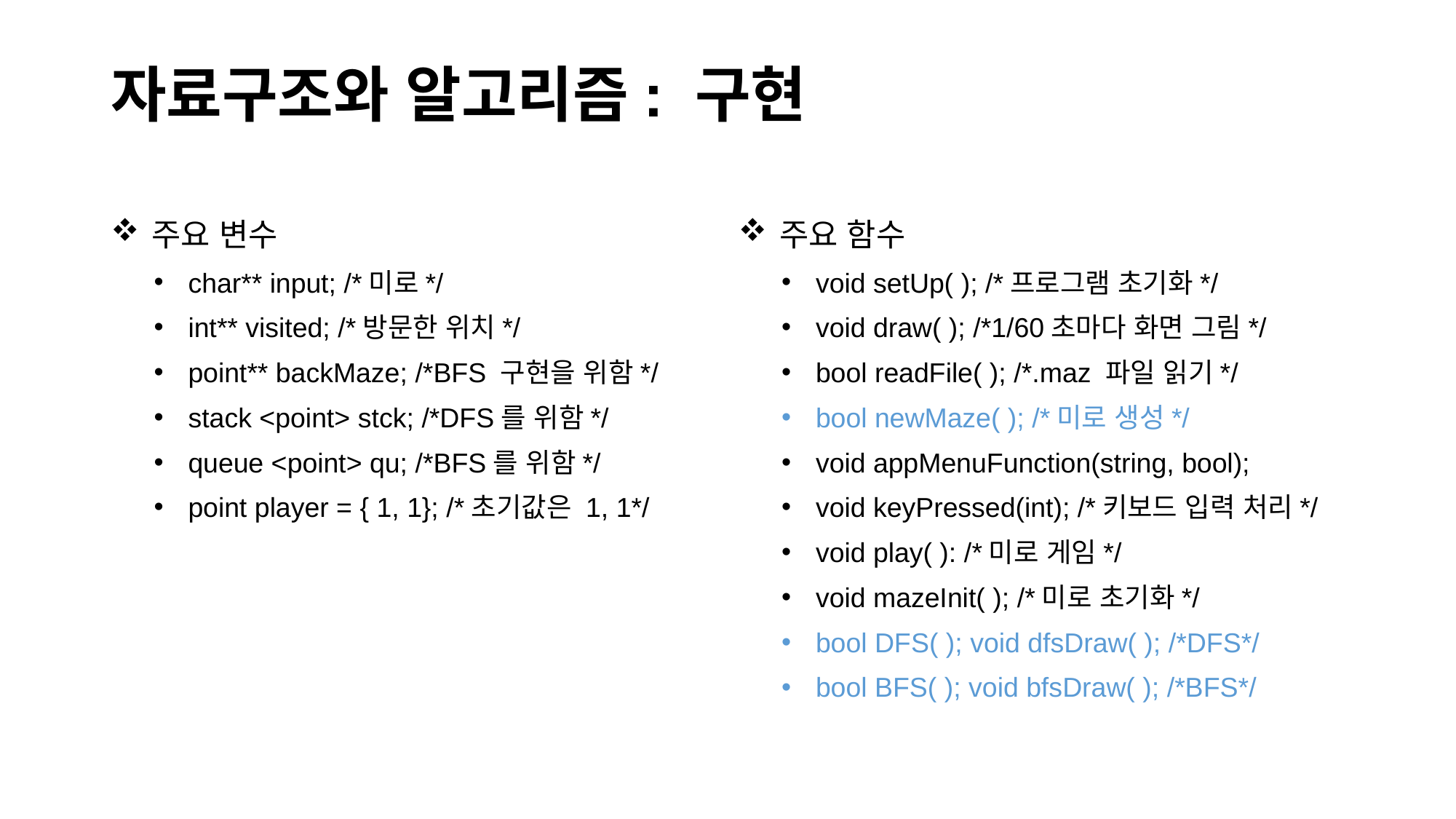

# 자료구조와 알고리즘: 구현
주요 변수
char** input; /*미로*/
int** visited; /*방문한 위치*/
point** backMaze; /*BFS 구현을 위함*/
stack <point> stck; /*DFS를 위함*/
queue <point> qu; /*BFS를 위함*/
point player = { 1, 1}; /*초기값은 1, 1*/

주요 함수
void setUp( ); /*프로그램 초기화*/
void draw( ); /*1/60초마다 화면 그림*/
bool readFile( ); /*.maz 파일 읽기*/
bool newMaze( ); /*미로 생성*/
void appMenuFunction(string, bool);
void keyPressed(int); /*키보드 입력 처리*/
void play( ): /*미로 게임*/
void mazeInit( ); /*미로 초기화*/
bool DFS( ); void dfsDraw( ); /*DFS*/
bool BFS( ); void bfsDraw( ); /*BFS*/